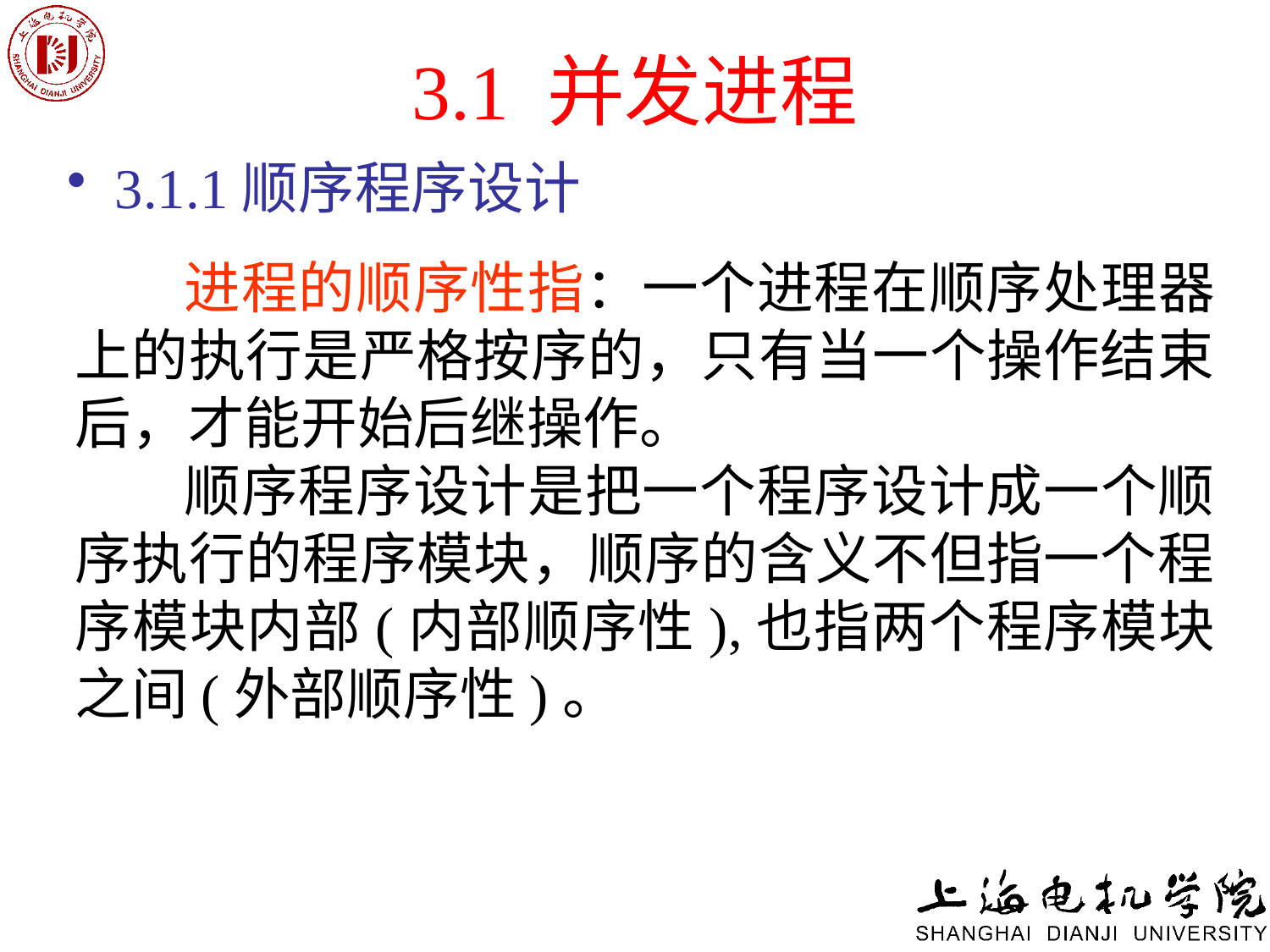

# 3.1 并发进程
3.1.1顺序程序设计
       进程的顺序性指：一个进程在顺序处理器上的执行是严格按序的，只有当一个操作结束后，才能开始后继操作。
       顺序程序设计是把一个程序设计成一个顺序执行的程序模块，顺序的含义不但指一个程序模块内部(内部顺序性),也指两个程序模块之间(外部顺序性)。